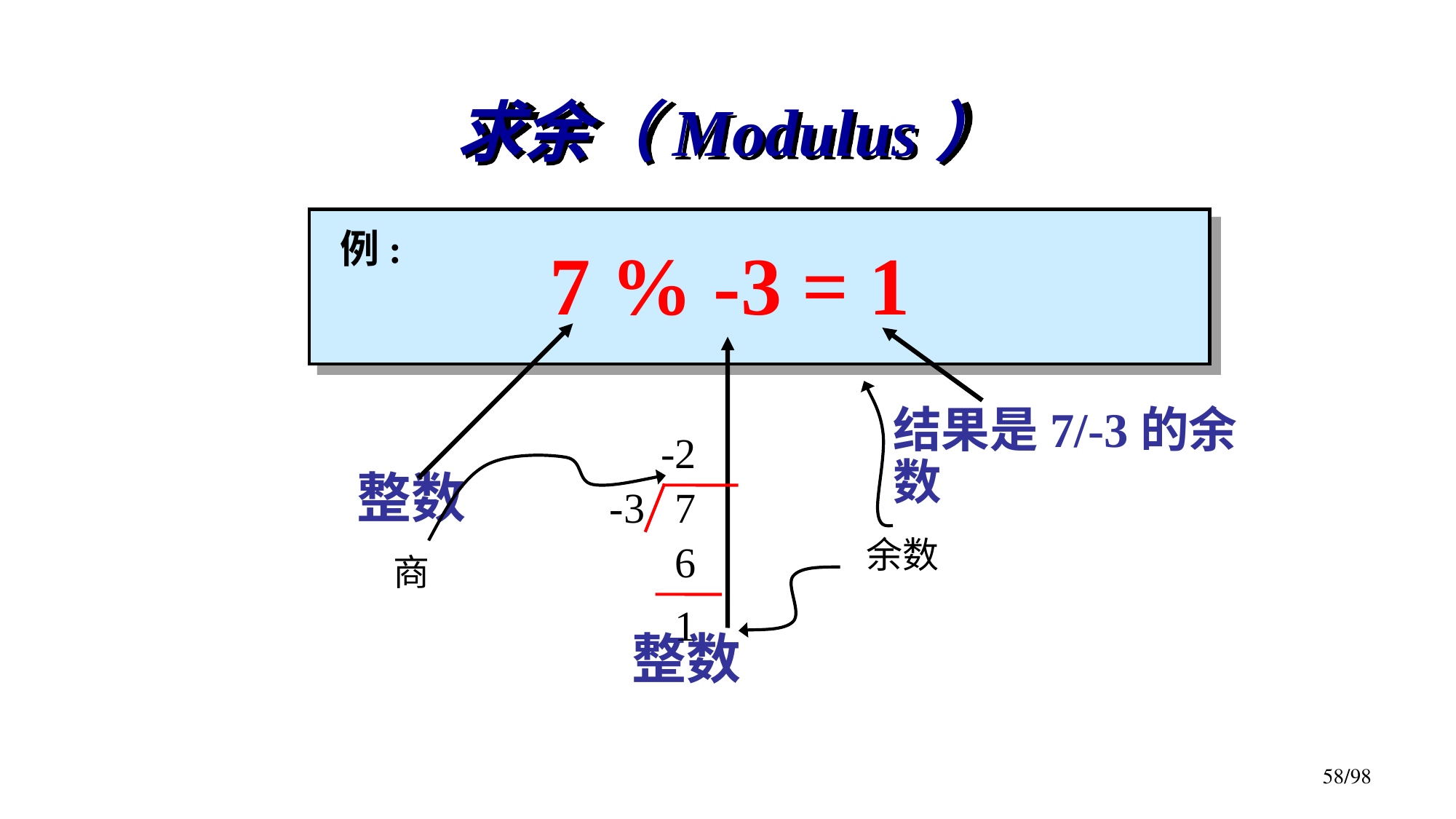

# 求余（Modulus）
例:

7 % -3 = 1

整数

结果是7/-3的余数

整数

-2

商
-3
7

余数

6
1